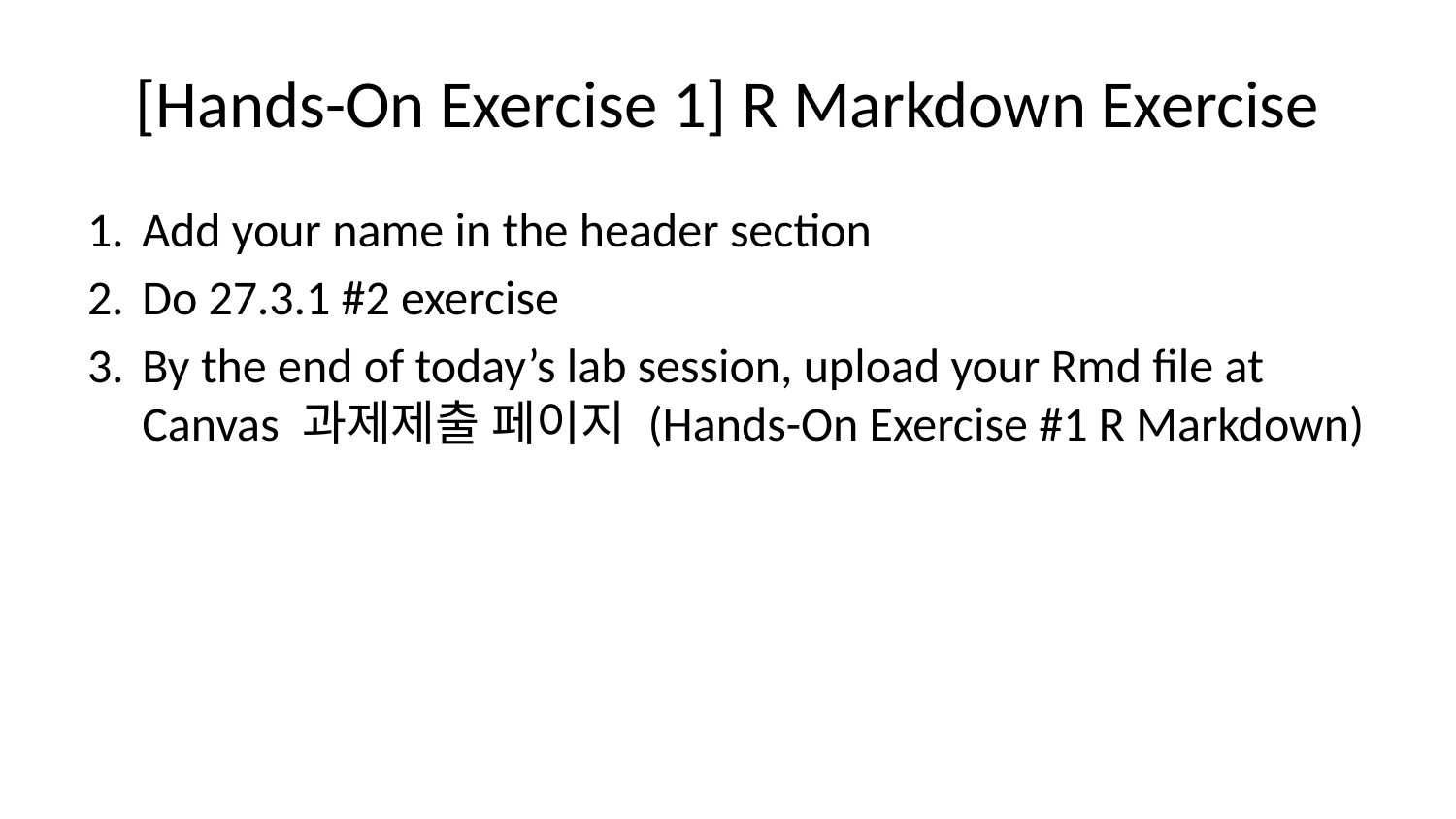

# [Hands-On Exercise 1] R Markdown Exercise
Add your name in the header section
Do 27.3.1 #2 exercise
By the end of today’s lab session, upload your Rmd file at Canvas 과제제출 페이지 (Hands-On Exercise #1 R Markdown)